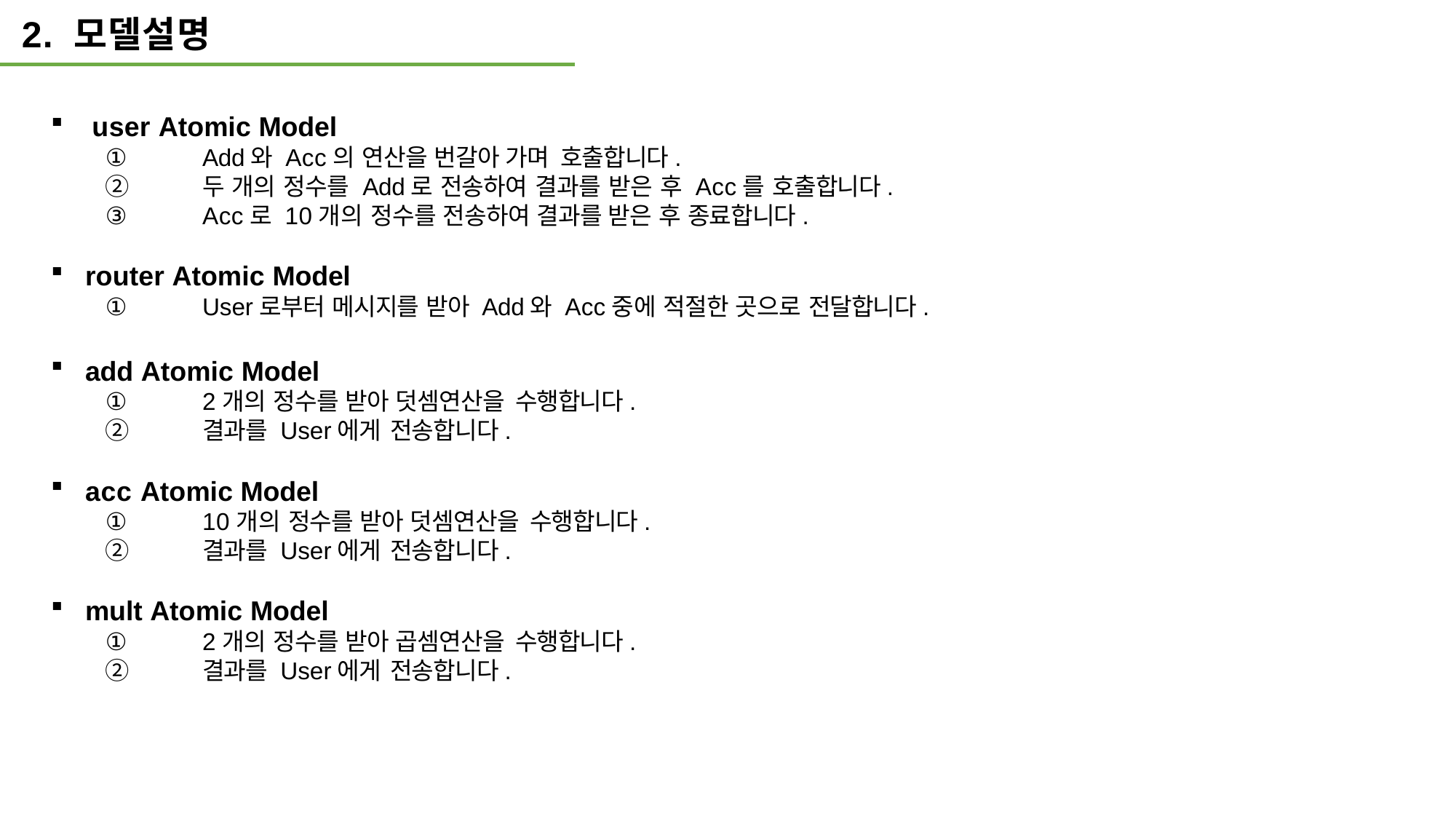

# 2. 모델설명
user Atomic Model
①	Add와 Acc의 연산을 번갈아 가며 호출합니다.
②	두 개의 정수를 Add로 전송하여 결과를 받은 후 Acc를 호출합니다.
③	Acc로 10개의 정수를 전송하여 결과를 받은 후 종료합니다.

router Atomic Model
①	User로부터 메시지를 받아 Add와 Acc중에 적절한 곳으로 전달합니다.

add Atomic Model
①	2개의 정수를 받아 덧셈연산을 수행합니다.
②	결과를 User에게 전송합니다.

acc Atomic Model
①	10개의 정수를 받아 덧셈연산을 수행합니다.
②	결과를 User에게 전송합니다.

mult Atomic Model
①	2개의 정수를 받아 곱셈연산을 수행합니다.
②	결과를 User에게 전송합니다.